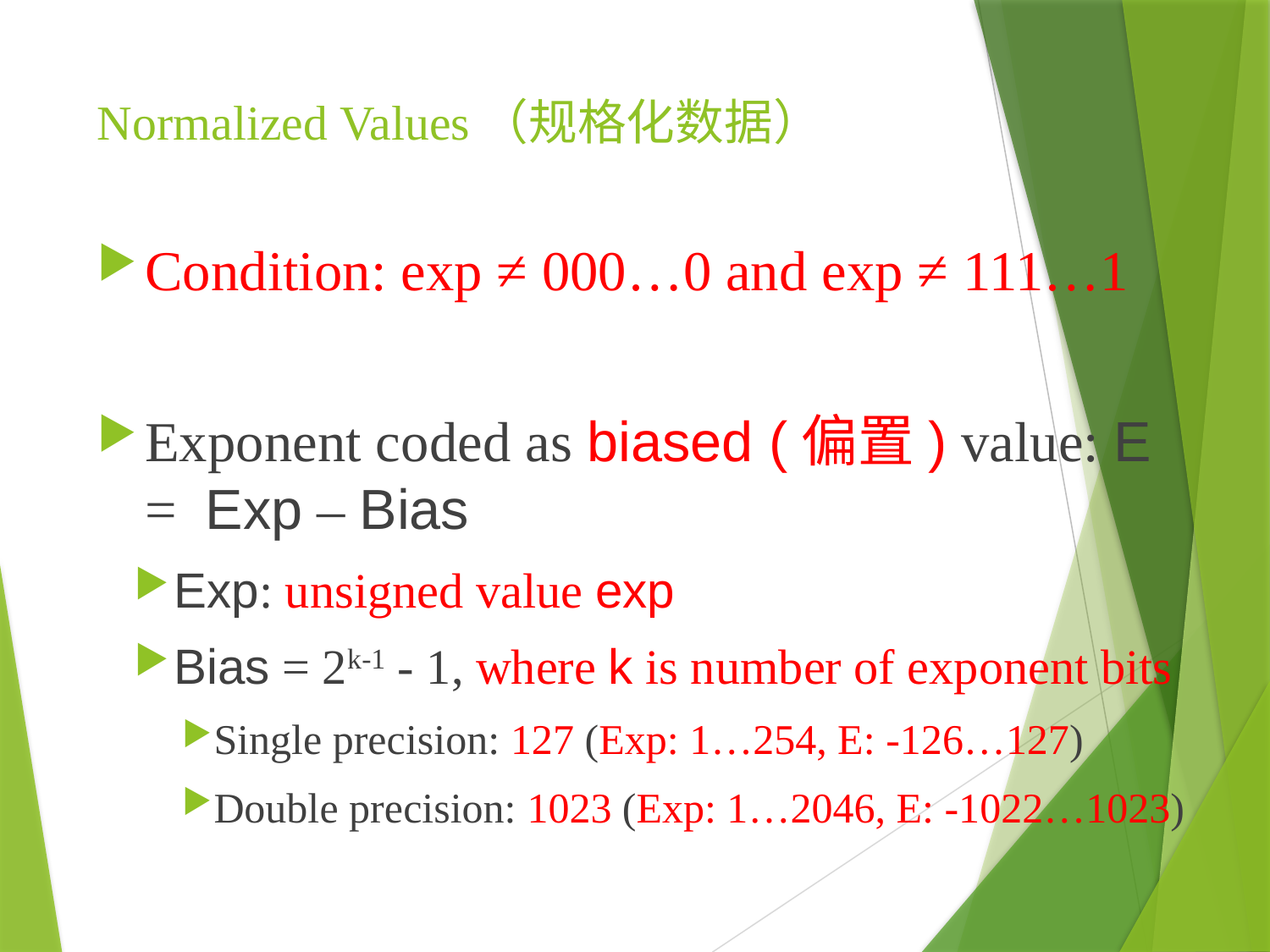

# Normalized Values（规格化数据）
Condition: exp ≠ 000…0 and exp ≠ 111…1

Exponent coded as biased (偏置) value: E  =  Exp – Bias
Exp: unsigned value exp
Bias = 2k-1 - 1, where k is number of exponent bits
Single precision: 127 (Exp: 1…254, E: -126…127)
Double precision: 1023 (Exp: 1…2046, E: -1022…1023)